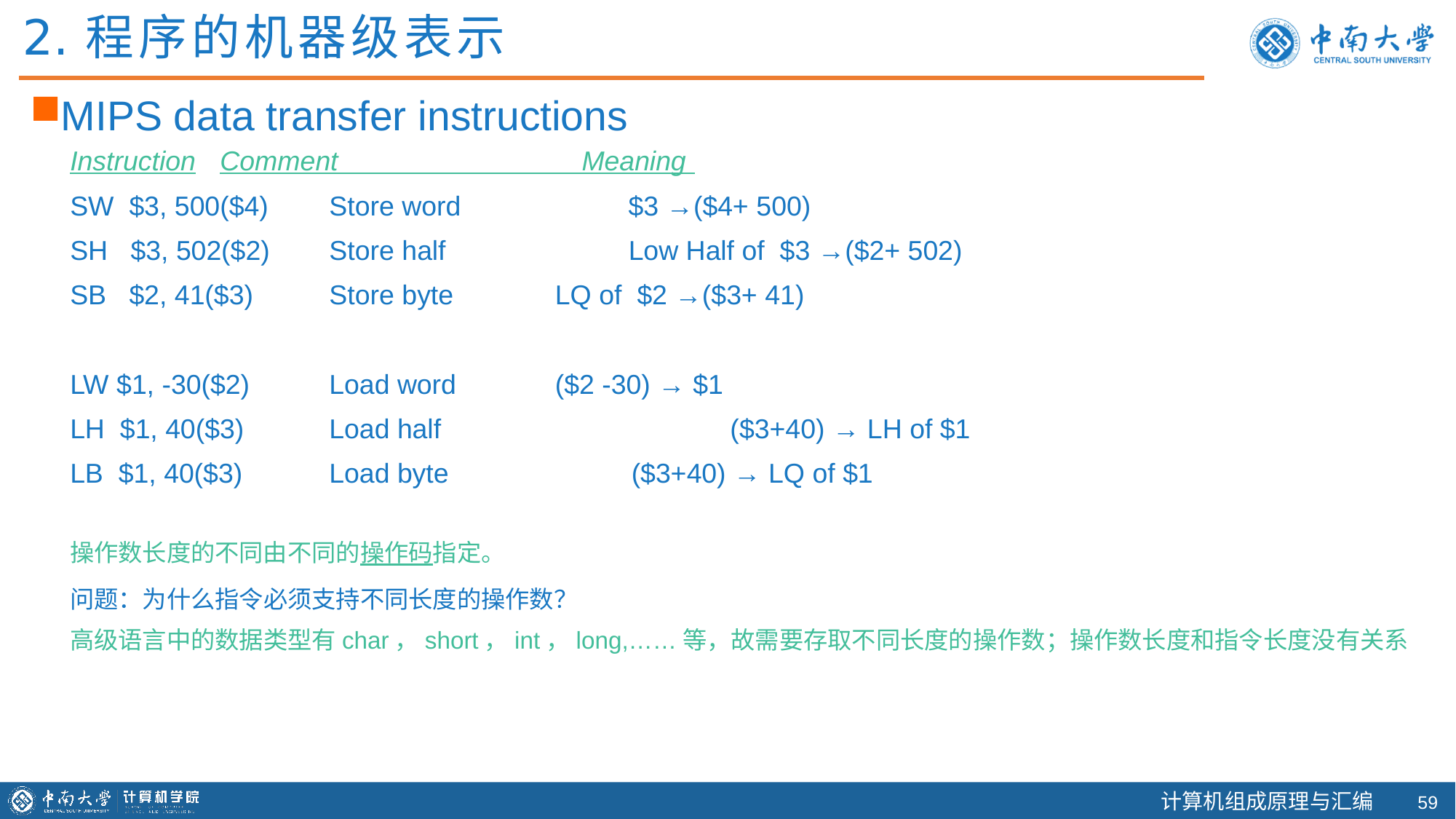

2.程序的机器级表示
MIPS data transfer instructions
Instruction	Comment                                Meaning
SW  $3, 500($4) 	Store word                      $3 →($4+ 500)
SH   $3, 502($2)	Store half                        Low Half of  $3 →($2+ 502)
SB   $2, 41($3)	Store byte 	 LQ of  $2 →($3+ 41)

LW $1, -30($2)	Load word	 ($2 -30) → $1
LH  $1, 40($3)	Load half 	                        ($3+40) → LH of $1
LB  $1, 40($3)	Load byte                        ($3+40) → LQ of $1

操作数长度的不同由不同的操作码指定。
问题：为什么指令必须支持不同长度的操作数？
高级语言中的数据类型有char，short，int，long,……等，故需要存取不同长度的操作数；操作数长度和指令长度没有关系
59